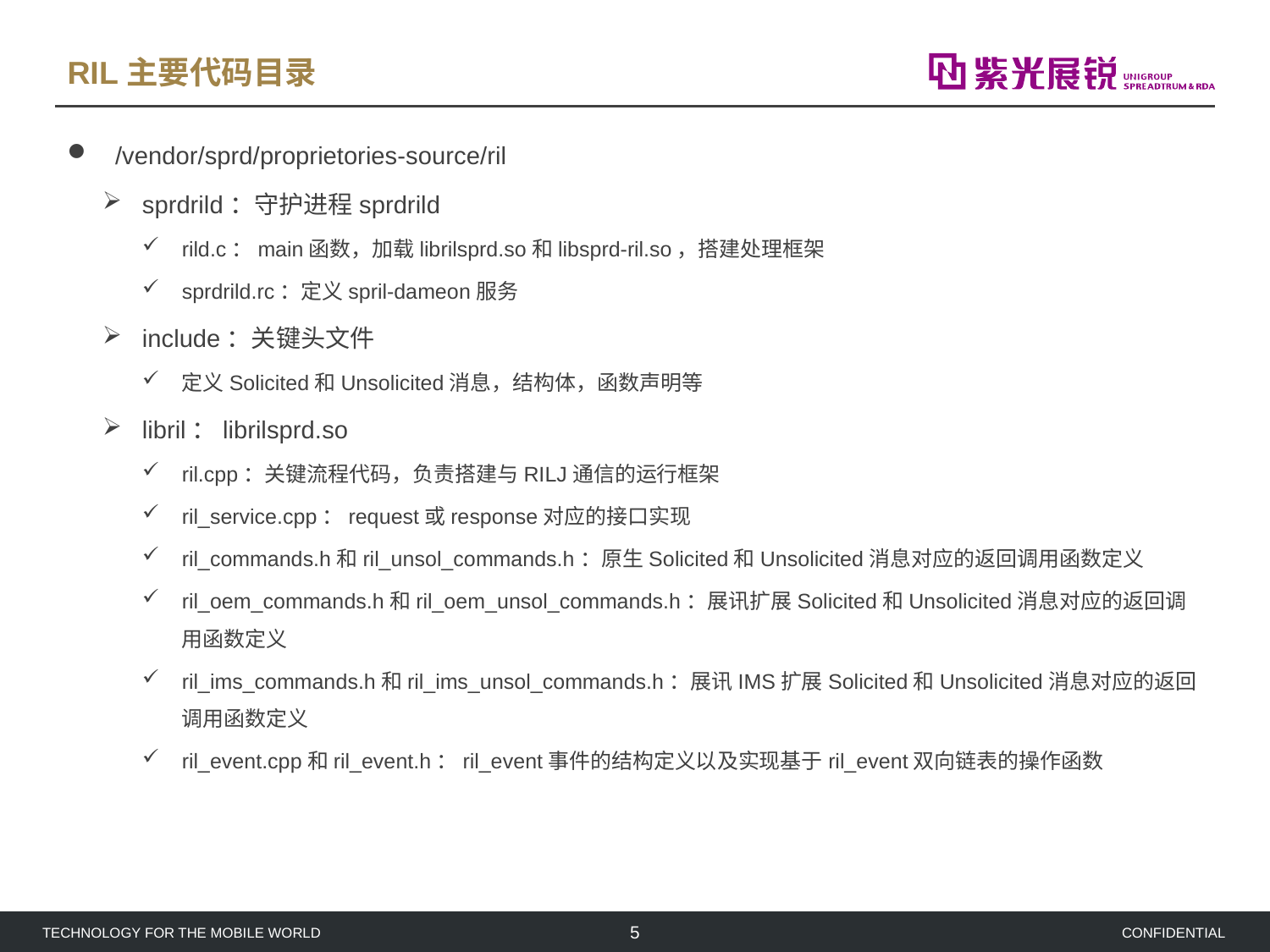

# RIL主要代码目录
/vendor/sprd/proprietories-source/ril
sprdrild：守护进程sprdrild
rild.c：main函数，加载librilsprd.so和libsprd-ril.so，搭建处理框架
sprdrild.rc：定义spril-dameon服务
include：关键头文件
定义Solicited和Unsolicited消息，结构体，函数声明等
libril：librilsprd.so
ril.cpp：关键流程代码，负责搭建与RILJ通信的运行框架
ril_service.cpp：request或response对应的接口实现
ril_commands.h和ril_unsol_commands.h：原生Solicited和Unsolicited消息对应的返回调用函数定义
ril_oem_commands.h和ril_oem_unsol_commands.h：展讯扩展Solicited和Unsolicited消息对应的返回调用函数定义
ril_ims_commands.h和ril_ims_unsol_commands.h：展讯IMS扩展Solicited和Unsolicited消息对应的返回调用函数定义
ril_event.cpp和ril_event.h：ril_event事件的结构定义以及实现基于ril_event双向链表的操作函数